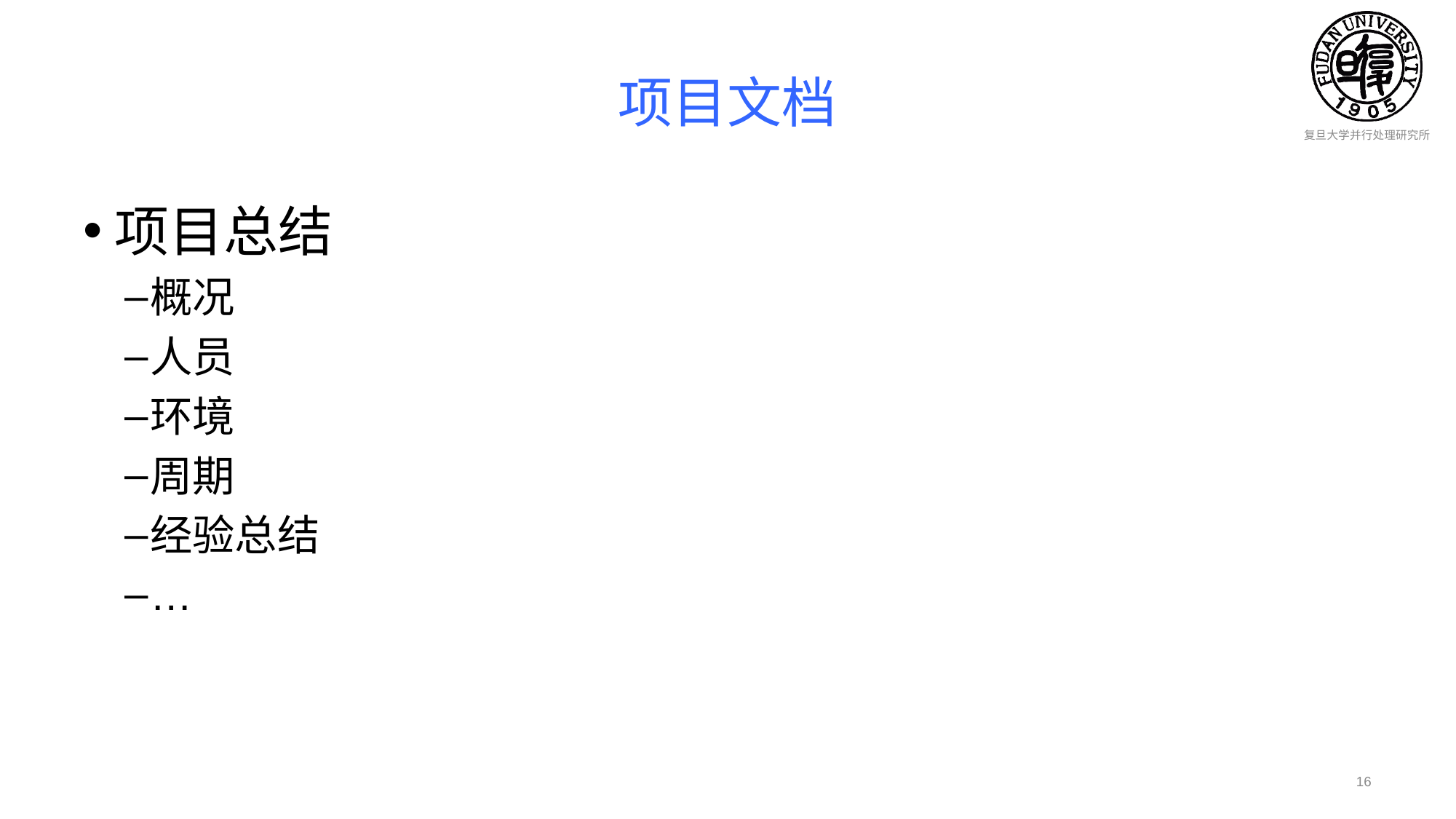

# 项目文档
复旦大学并行处理研究所
项目总结
概况
人员
环境
周期
经验总结
…
16